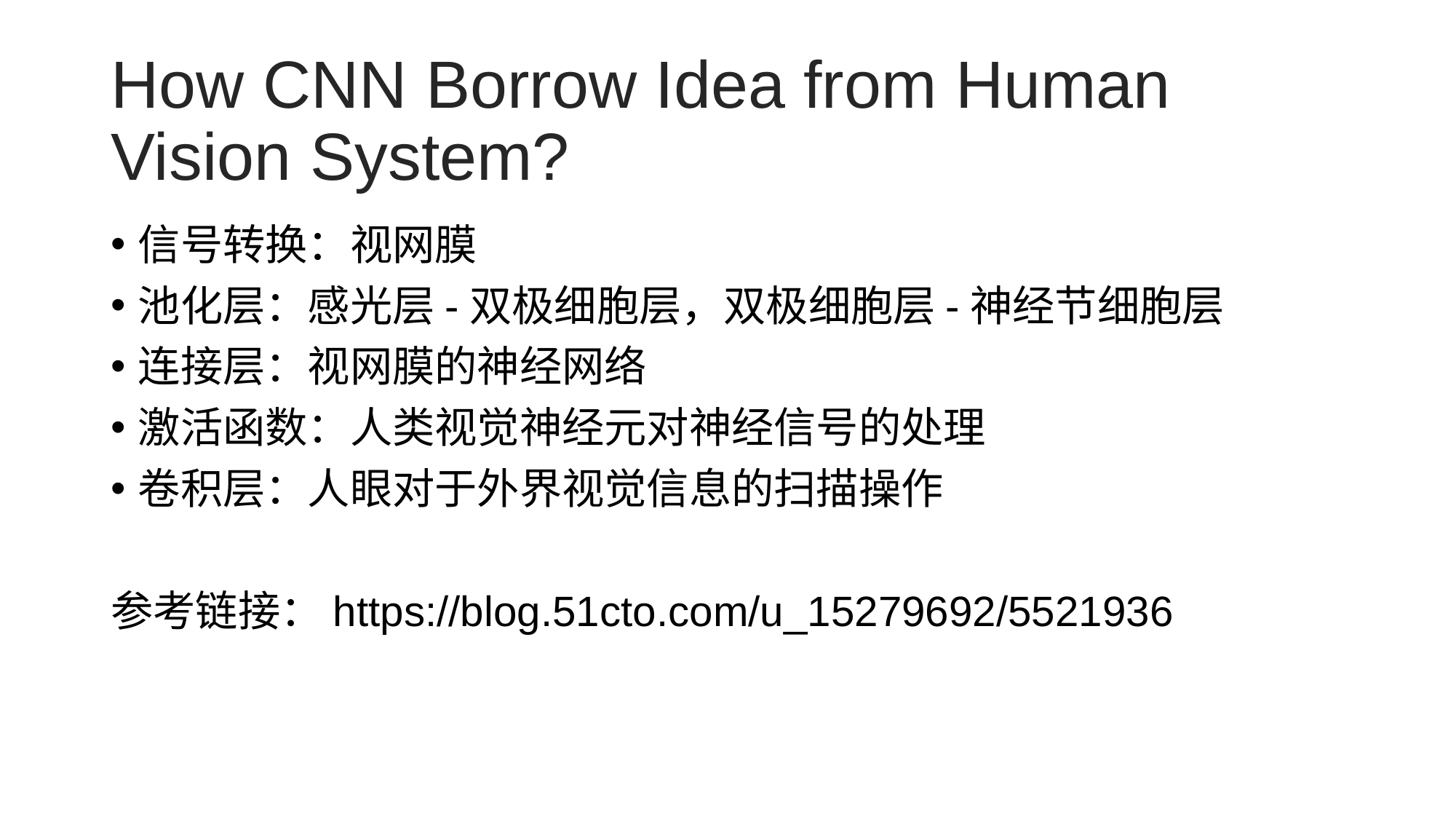

# How CNN Borrow Idea from Human Vision System?
信号转换：视网膜
池化层：感光层-双极细胞层，双极细胞层-神经节细胞层
连接层：视网膜的神经网络
激活函数：人类视觉神经元对神经信号的处理
卷积层：人眼对于外界视觉信息的扫描操作

参考链接：https://blog.51cto.com/u_15279692/5521936